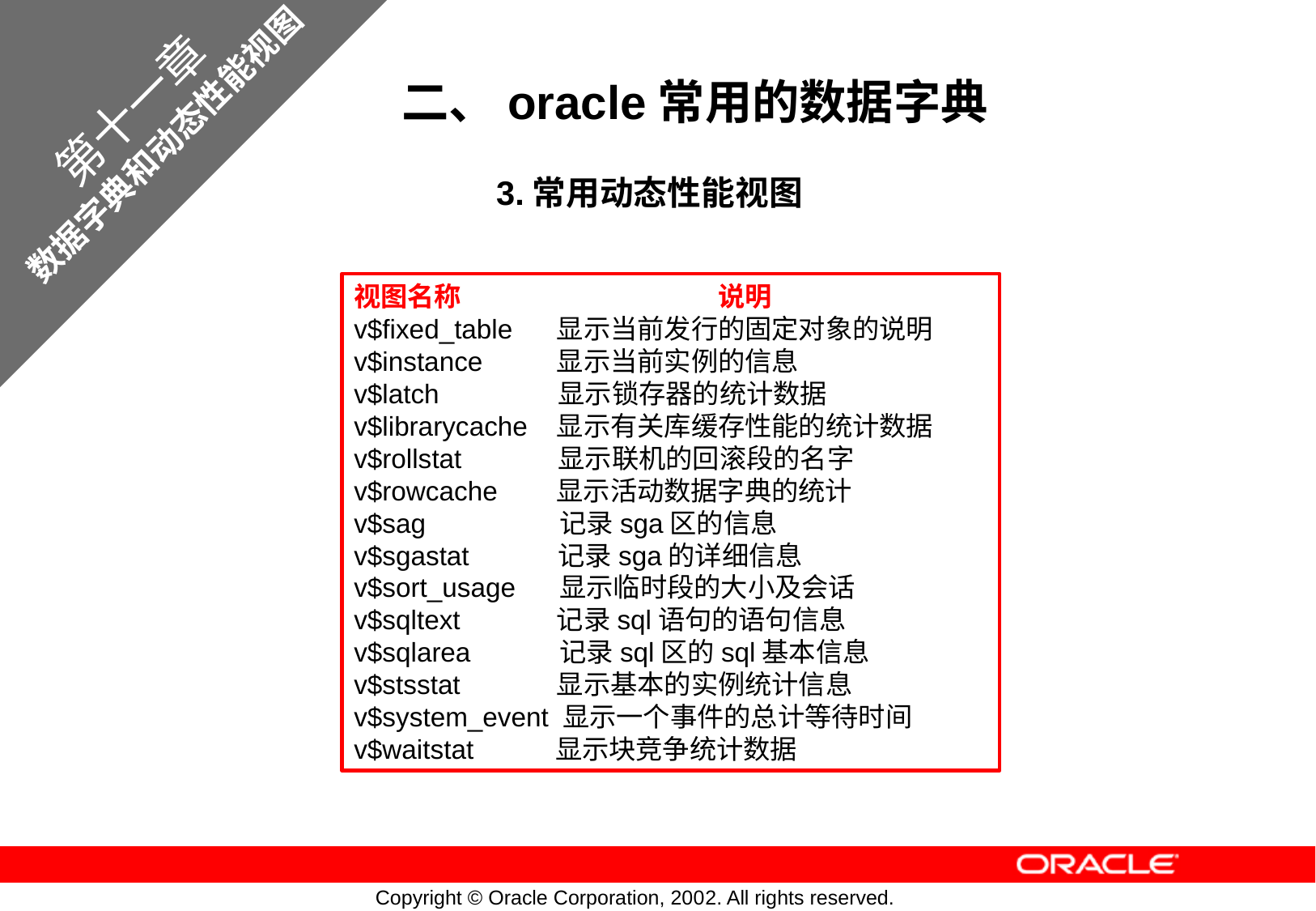

第十一章
数据字典和动态性能视图
二、oracle常用的数据字典
3.常用动态性能视图
视图名称       		说明
v$fixed_table     显示当前发行的固定对象的说明
v$instance         显示当前实例的信息
v$latch               显示锁存器的统计数据
v$librarycache   显示有关库缓存性能的统计数据
v$rollstat            显示联机的回滚段的名字
v$rowcache       显示活动数据字典的统计
v$sag                 记录sga区的信息
v$sgastat           记录sga的详细信息
v$sort_usage     显示临时段的大小及会话
v$sqltext            记录sql语句的语句信息
v$sqlarea           记录sql区的sql基本信息
v$stsstat            显示基本的实例统计信息
v$system_event 显示一个事件的总计等待时间
v$waitstat          显示块竞争统计数据